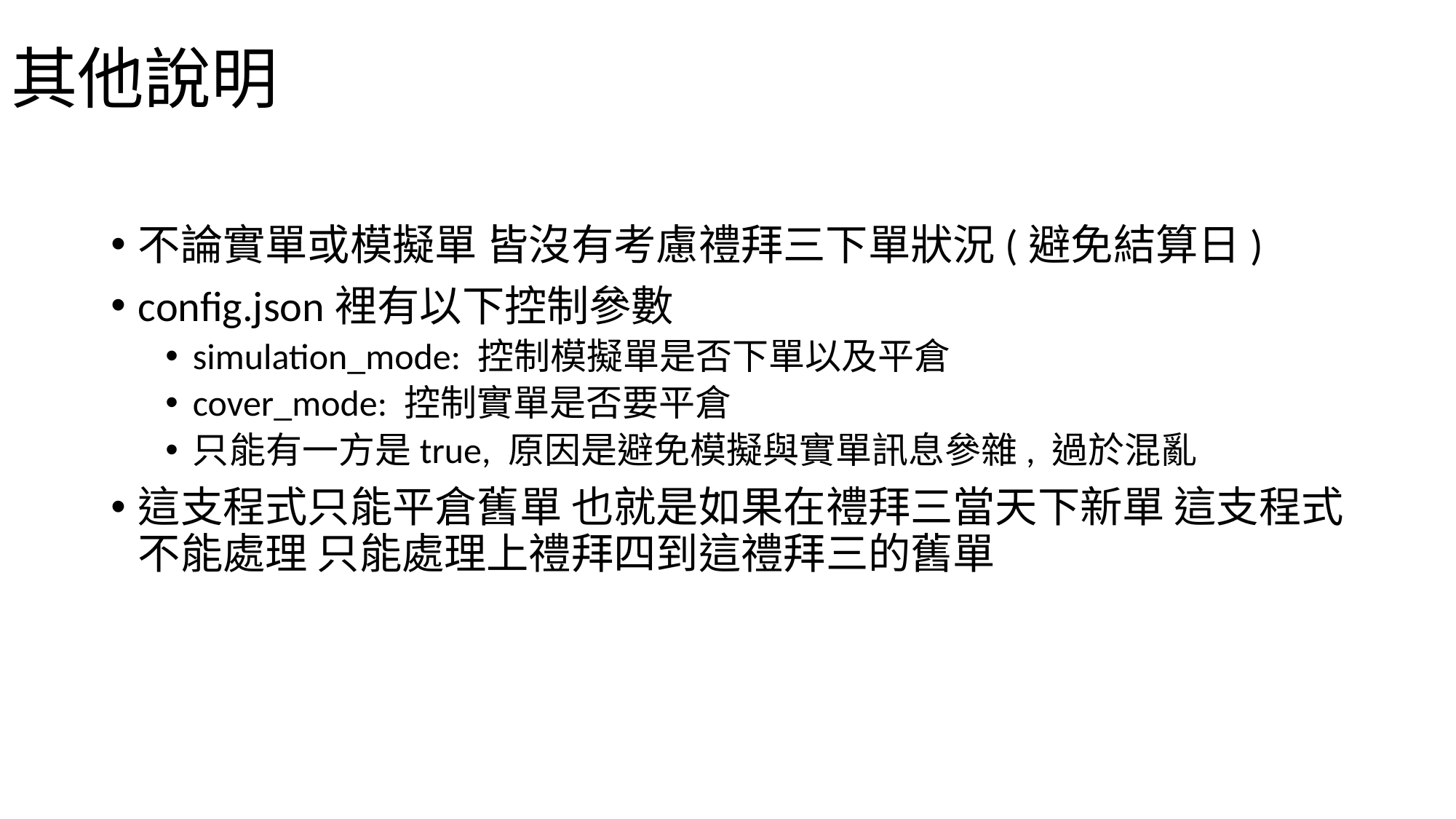

# 其他說明
不論實單或模擬單 皆沒有考慮禮拜三下單狀況(避免結算日)
config.json裡有以下控制參數
simulation_mode: 控制模擬單是否下單以及平倉
cover_mode: 控制實單是否要平倉
只能有一方是true, 原因是避免模擬與實單訊息參雜, 過於混亂
這支程式只能平倉舊單 也就是如果在禮拜三當天下新單 這支程式不能處理 只能處理上禮拜四到這禮拜三的舊單